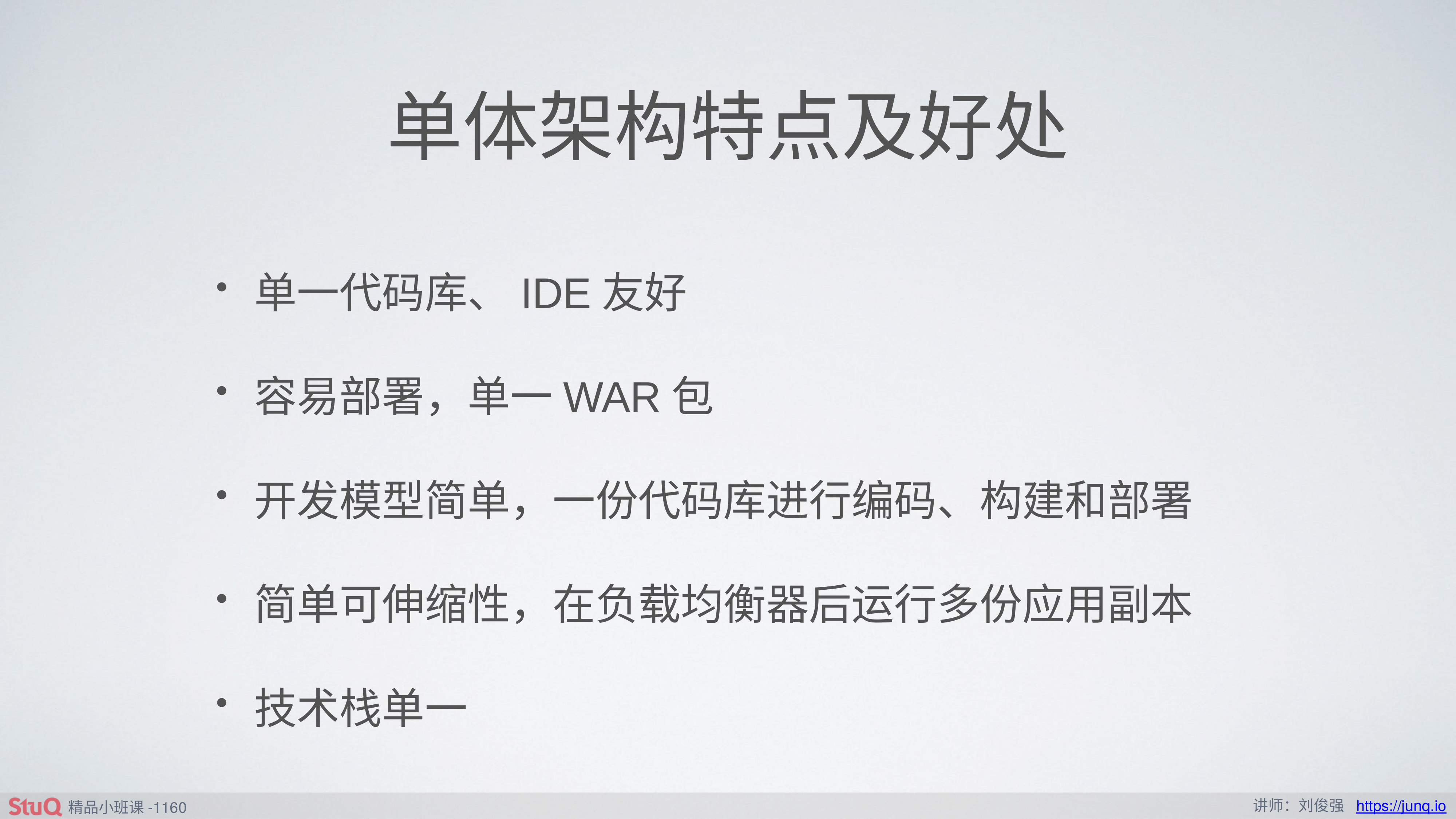

# 单体架构特点及好处
单一代码库、IDE友好
容易部署，单一WAR包
开发模型简单，一份代码库进行编码、构建和部署
简单可伸缩性，在负载均衡器后运行多份应用副本
技术栈单一